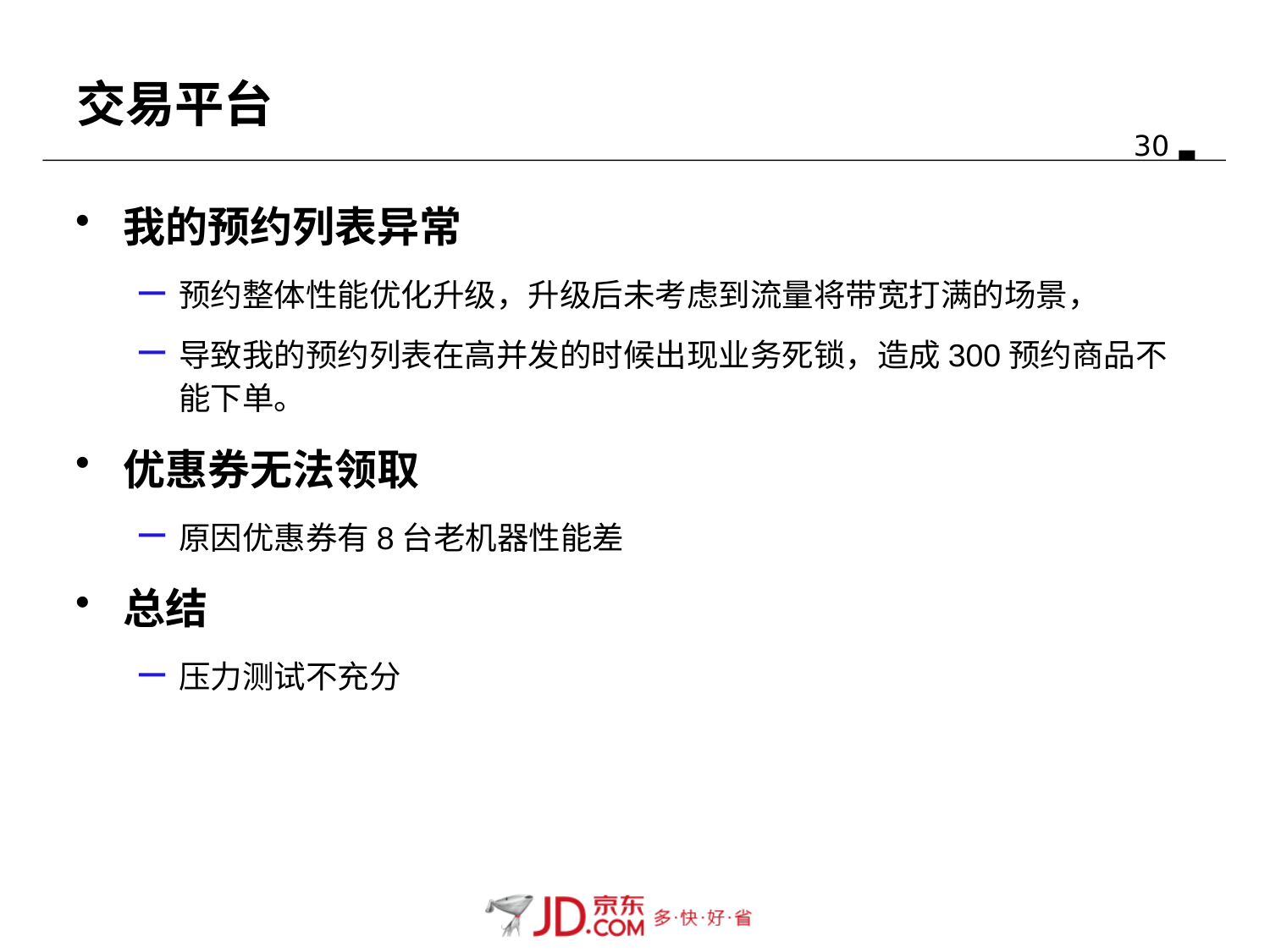

# 交易平台
我的预约列表异常
预约整体性能优化升级，升级后未考虑到流量将带宽打满的场景，
导致我的预约列表在高并发的时候出现业务死锁，造成300预约商品不能下单。
优惠券无法领取
原因优惠券有8台老机器性能差
总结
压力测试不充分